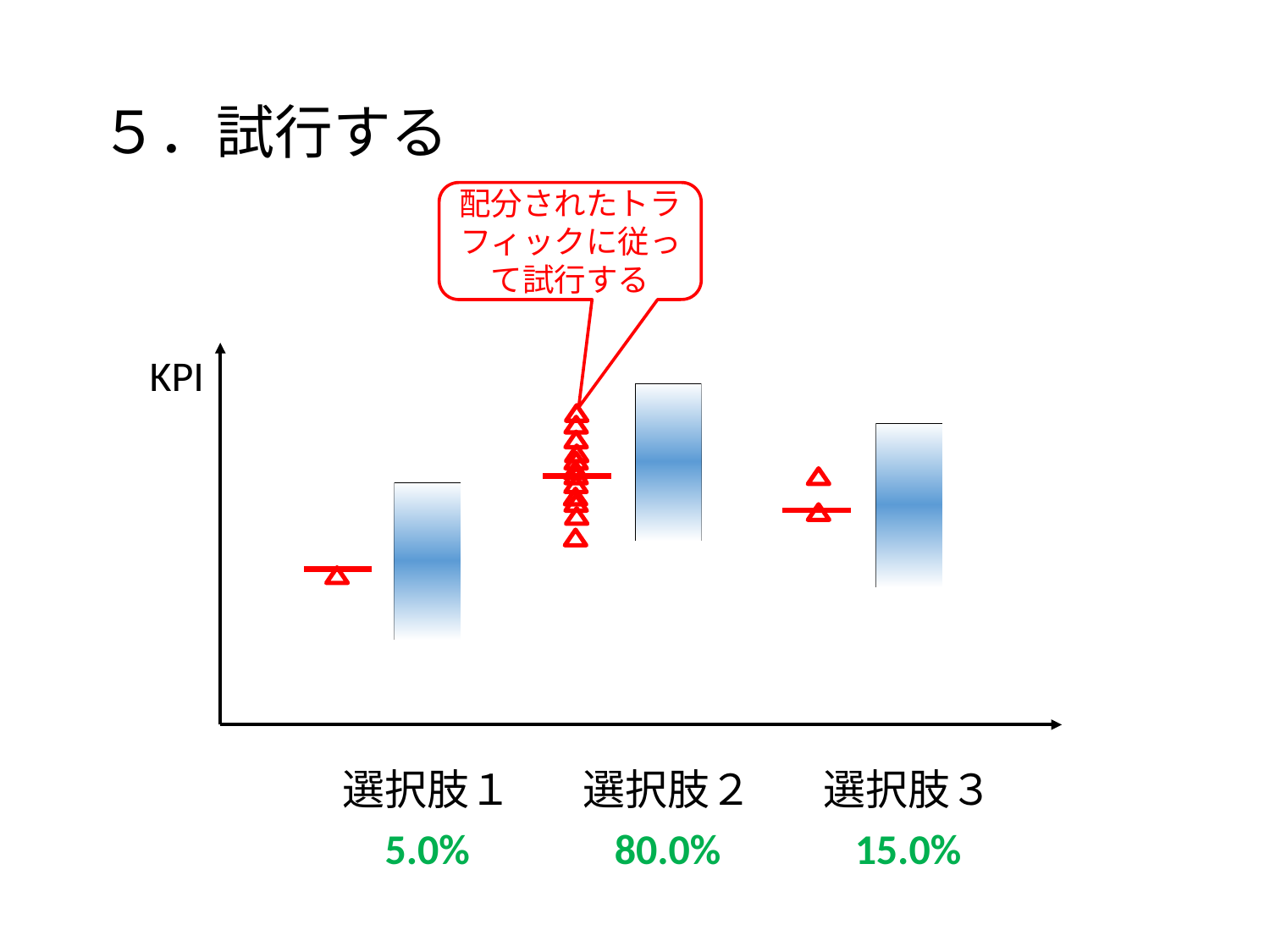

# ５．試行する
配分されたトラフィックに従って試行する
KPI

選択肢３
選択肢２
選択肢１
15.0%
80.0%
5.0%